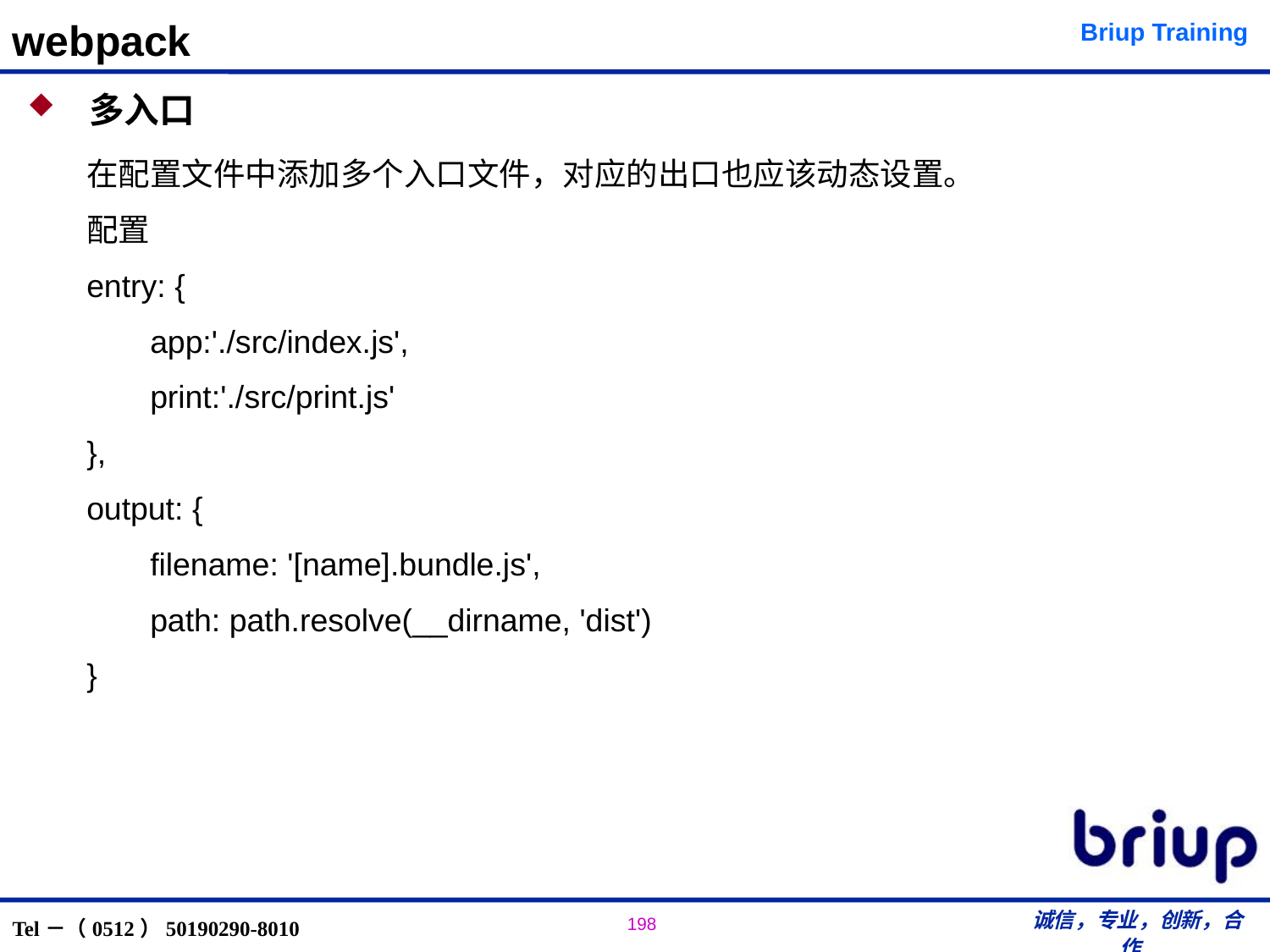

# webpack
 多入口
在配置文件中添加多个入口文件，对应的出口也应该动态设置。
配置
entry: {
	app:'./src/index.js',
	print:'./src/print.js'
},
output: {
	filename: '[name].bundle.js',
	path: path.resolve(__dirname, 'dist')
}